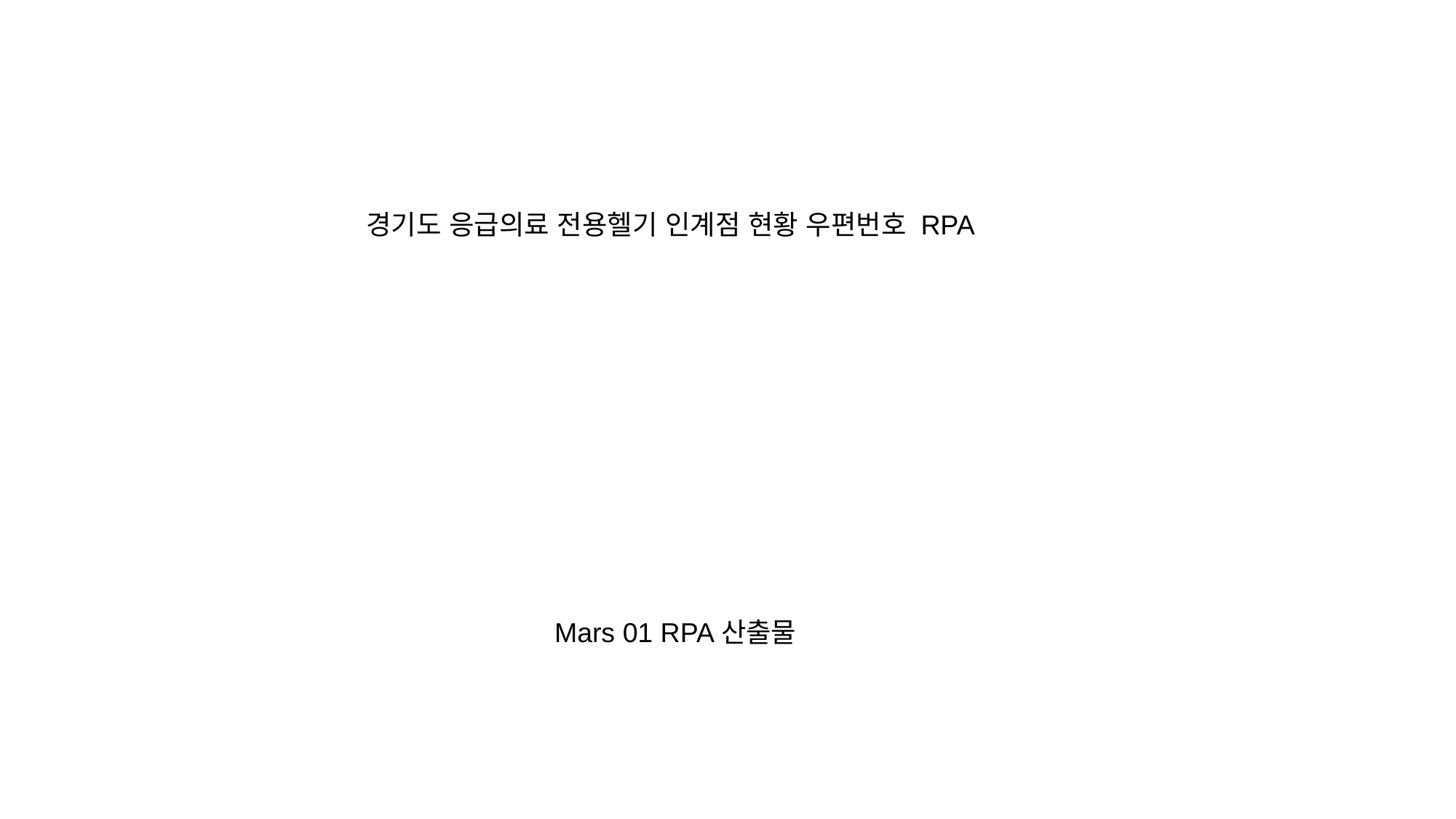

경기도 응급의료 전용헬기 인계점 현황 우편번호 RPA
Mars 01 RPA산출물